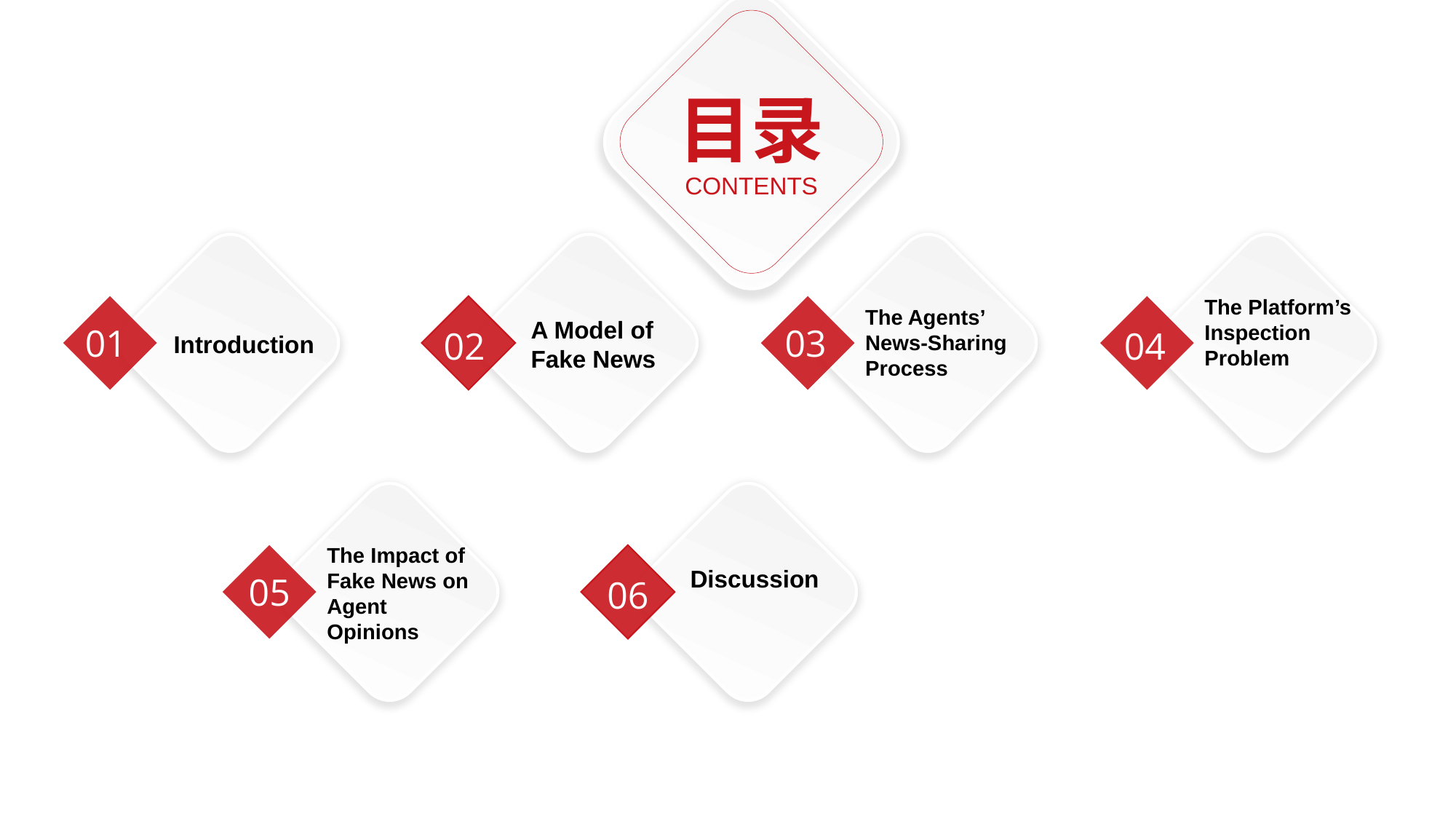

目录
CONTENTS

The Platform’s Inspection Problem
The Agents’ News-Sharing Process
A Model of Fake News

03
01
04
02
Introduction

The Impact of Fake News on Agent Opinions
Discussion

05
06